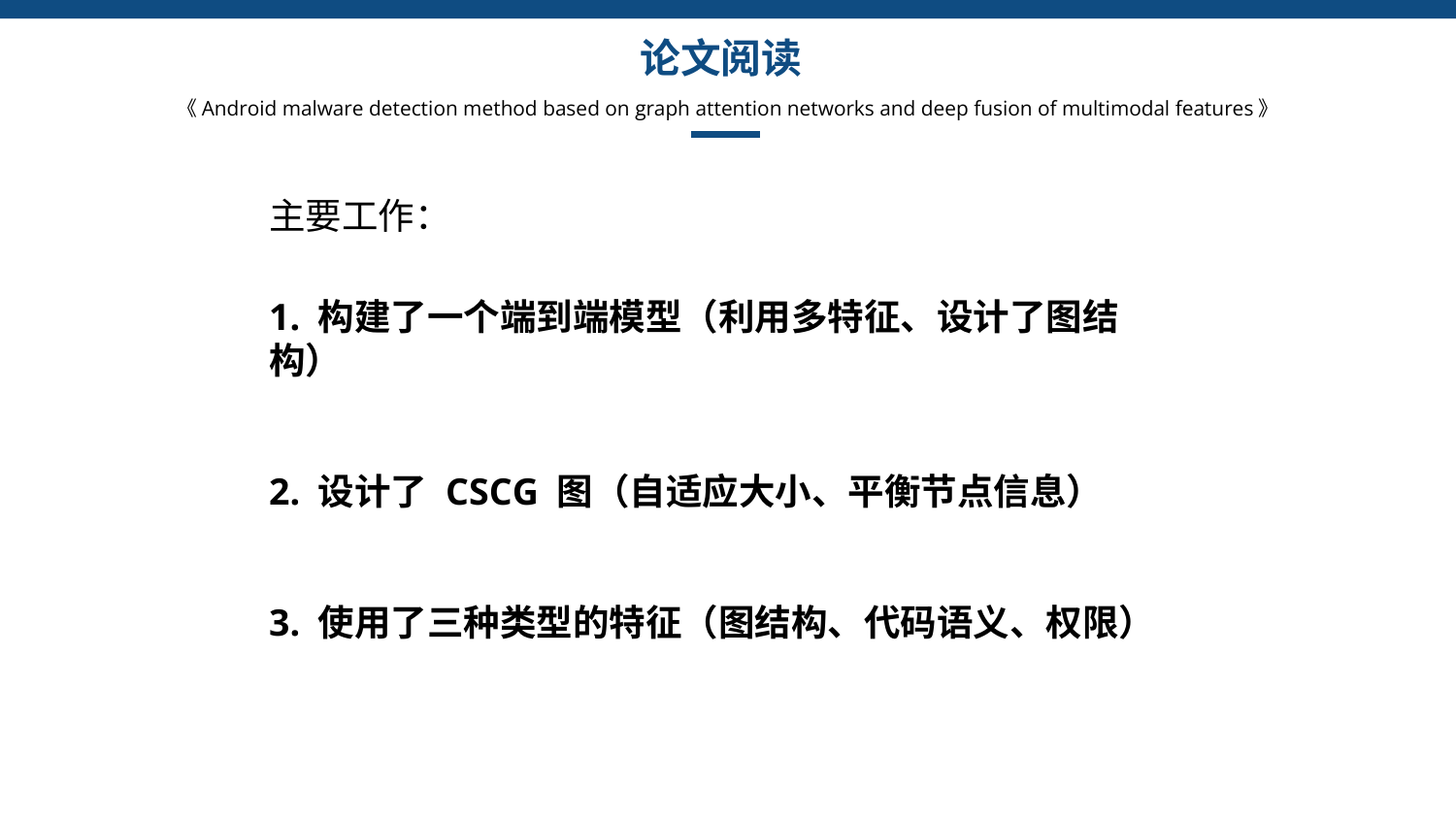

论文阅读
《Android malware detection method based on graph attention networks and deep fusion of multimodal features》
主要工作：
1. 构建了一个端到端模型（利用多特征、设计了图结构）

2. 设计了 CSCG 图（自适应大小、平衡节点信息）

3. 使用了三种类型的特征（图结构、代码语义、权限）